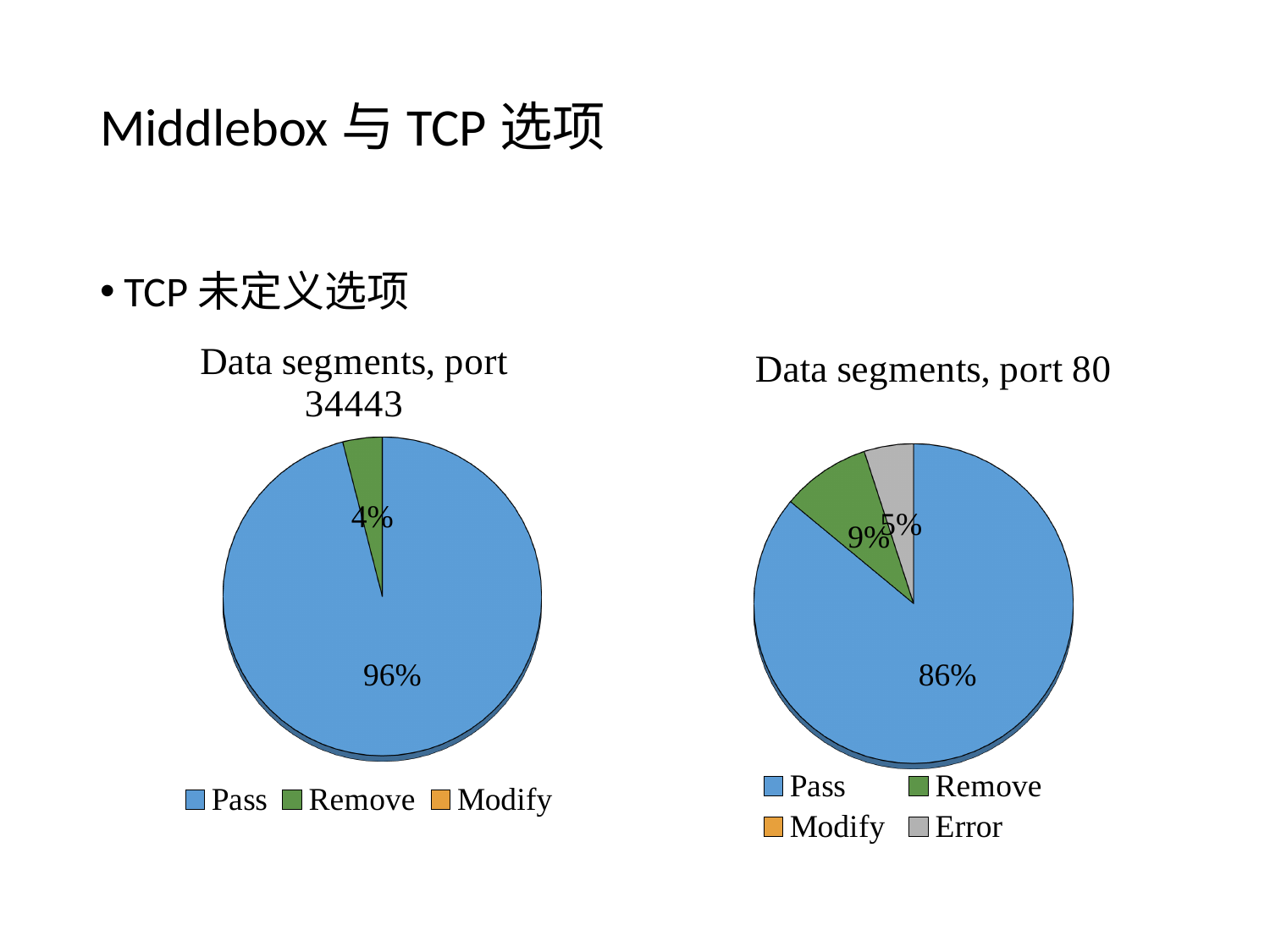

# Middlebox与TCP选项
TCP未定义选项

[unsupported chart]

[unsupported chart]

63